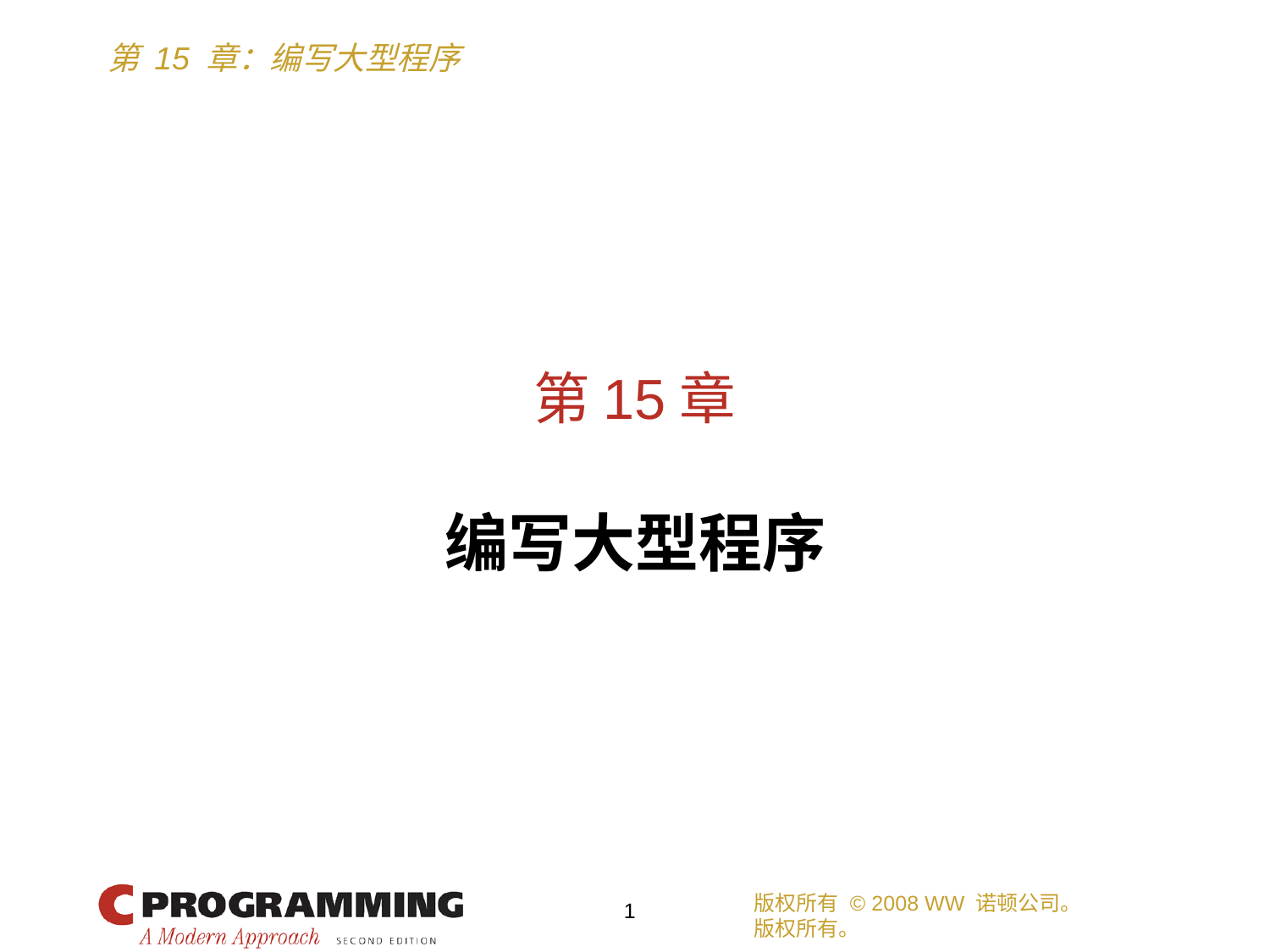

# 第15章
编写大型程序
版权所有 © 2008 WW 诺顿公司。
版权所有。
1